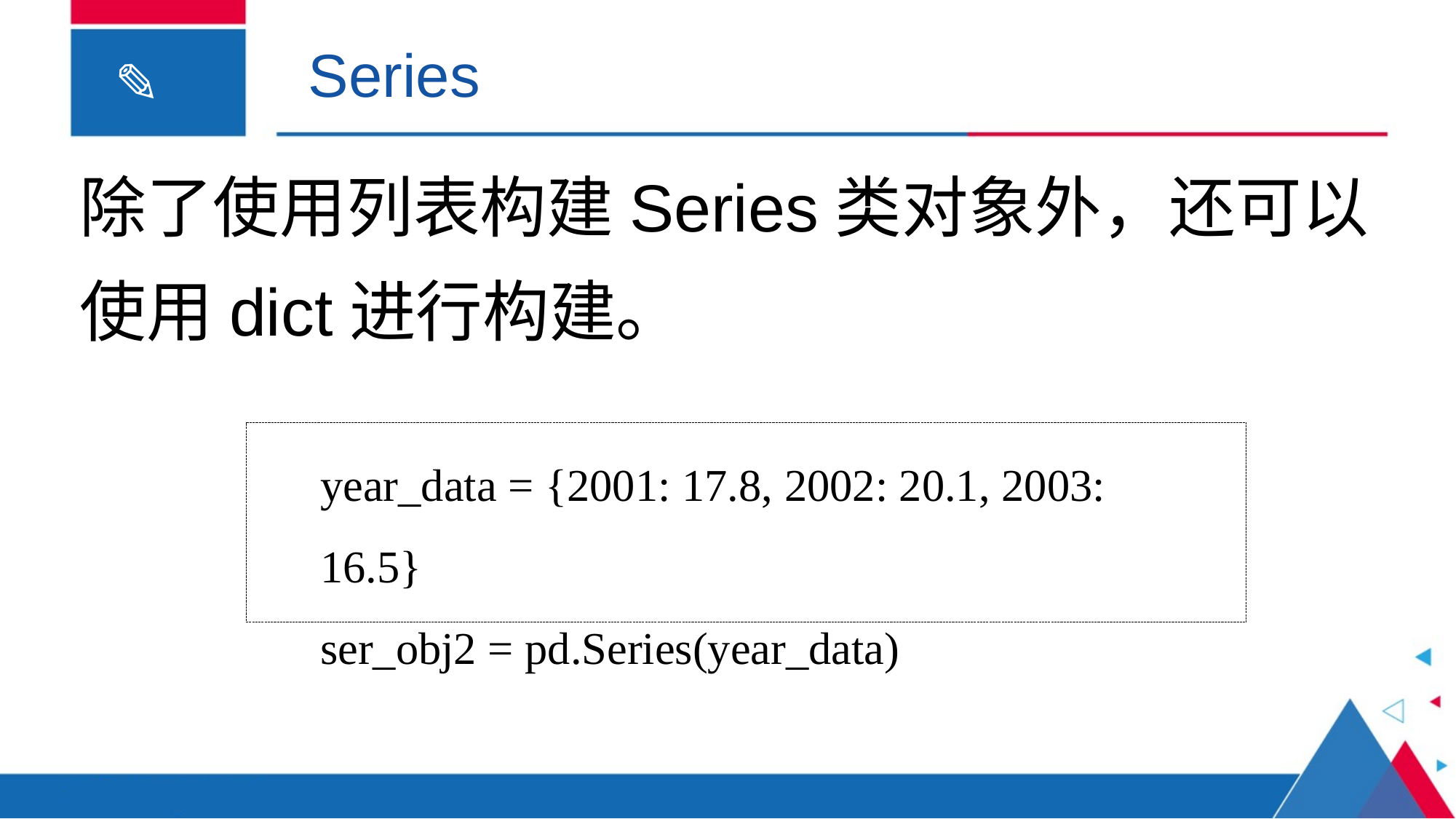

Series
除了使用列表构建Series类对象外，还可以使用dict进行构建。

year_data = {2001: 17.8, 2002: 20.1, 2003: 16.5}
ser_obj2 = pd.Series(year_data)